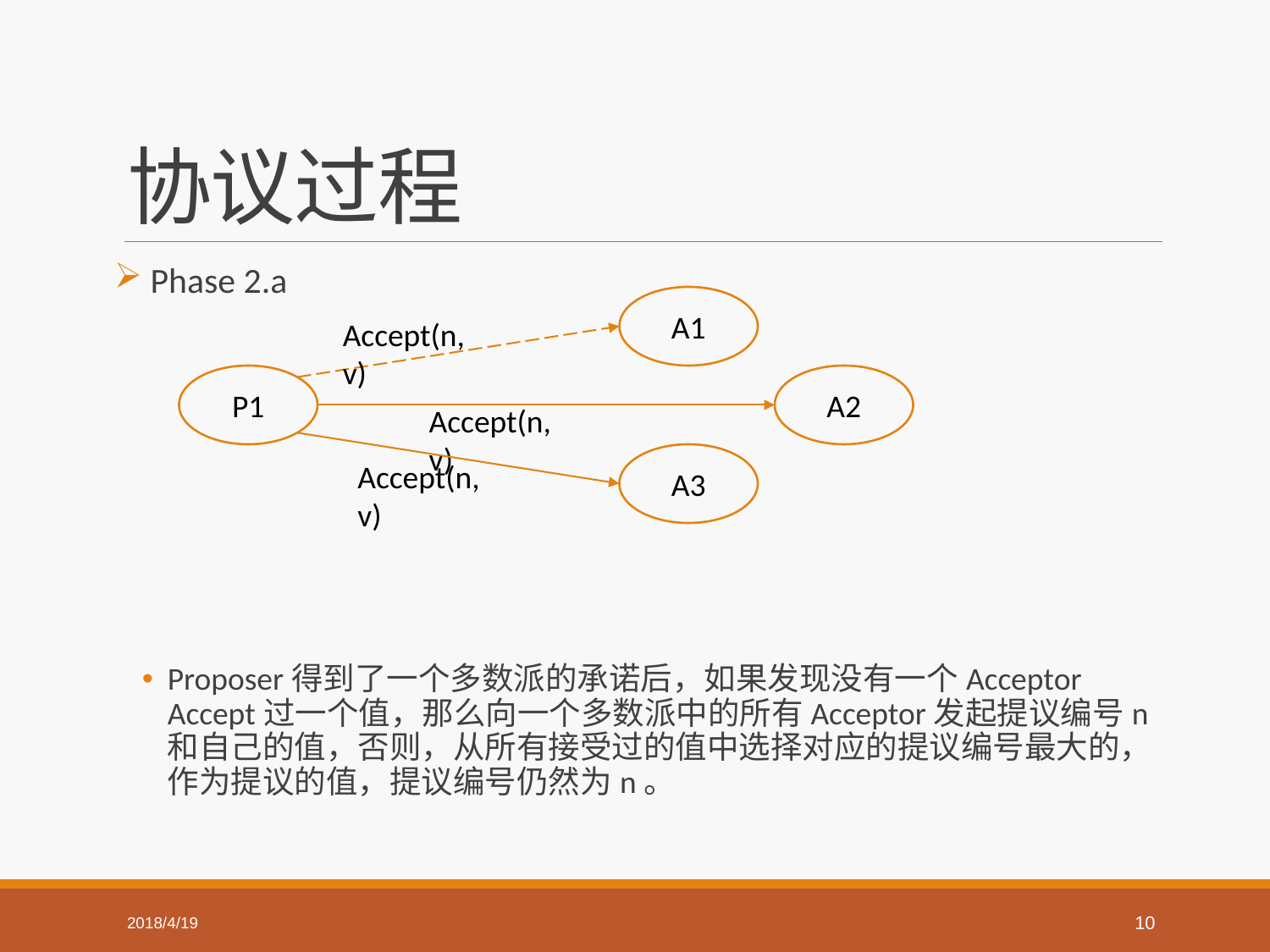

# 协议过程
 Phase 2.a

Proposer得到了一个多数派的承诺后，如果发现没有一个Acceptor Accept过一个值，那么向一个多数派中的所有Acceptor发起提议编号n和自己的值，否则，从所有接受过的值中选择对应的提议编号最大的，作为提议的值，提议编号仍然为n。

A1
Accept(n, v)
P1
A2
Accept(n, v)
A3
Accept(n, v)
2018/4/19
10